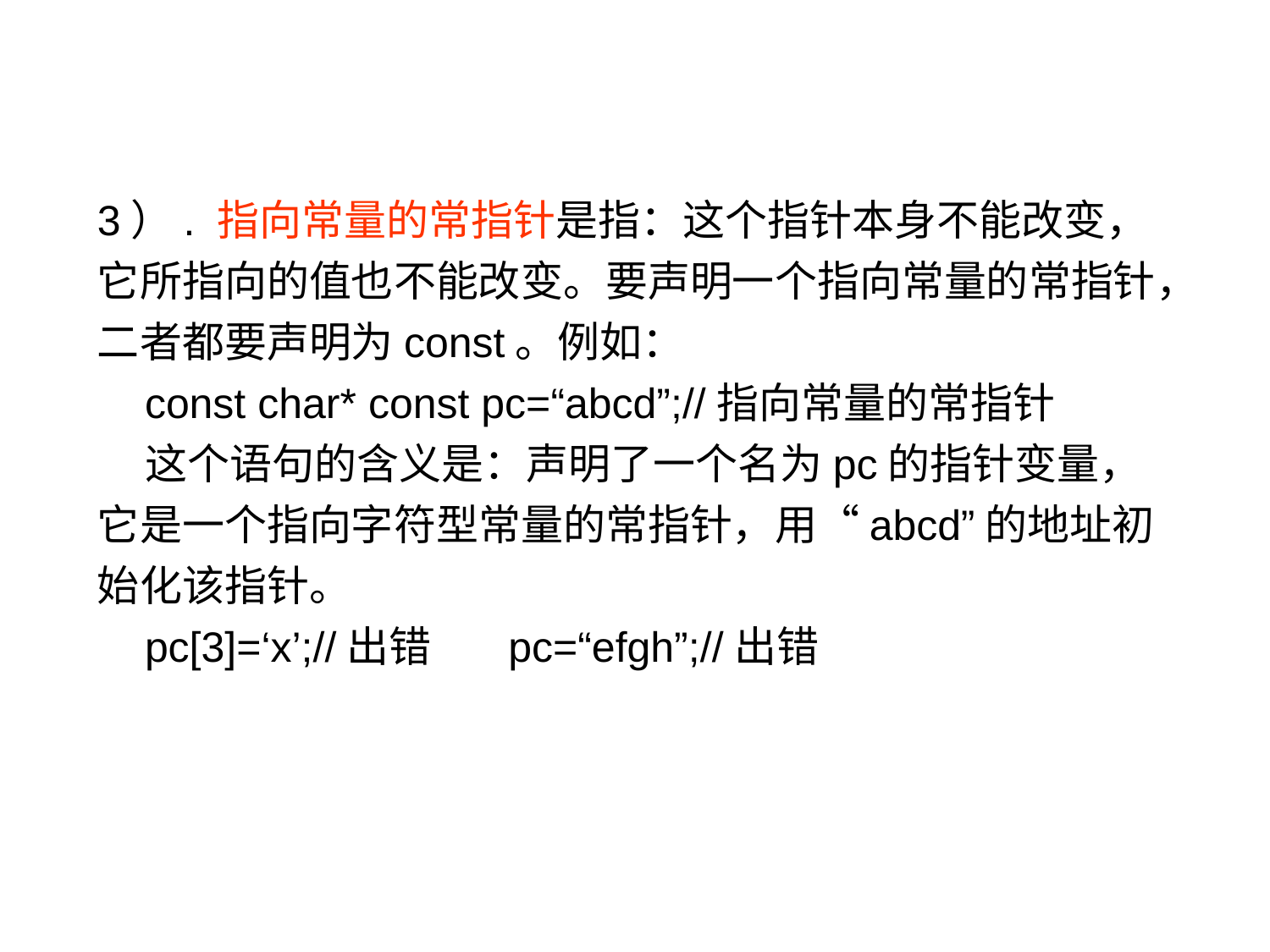

3）. 指向常量的常指针是指：这个指针本身不能改变，它所指向的值也不能改变。要声明一个指向常量的常指针，二者都要声明为const。例如：
    const char* const pc=“abcd”;//指向常量的常指针
    这个语句的含义是：声明了一个名为pc的指针变量，它是一个指向字符型常量的常指针，用“abcd”的地址初始化该指针。
    pc[3]=‘x’;//出错       pc=“efgh”;//出错